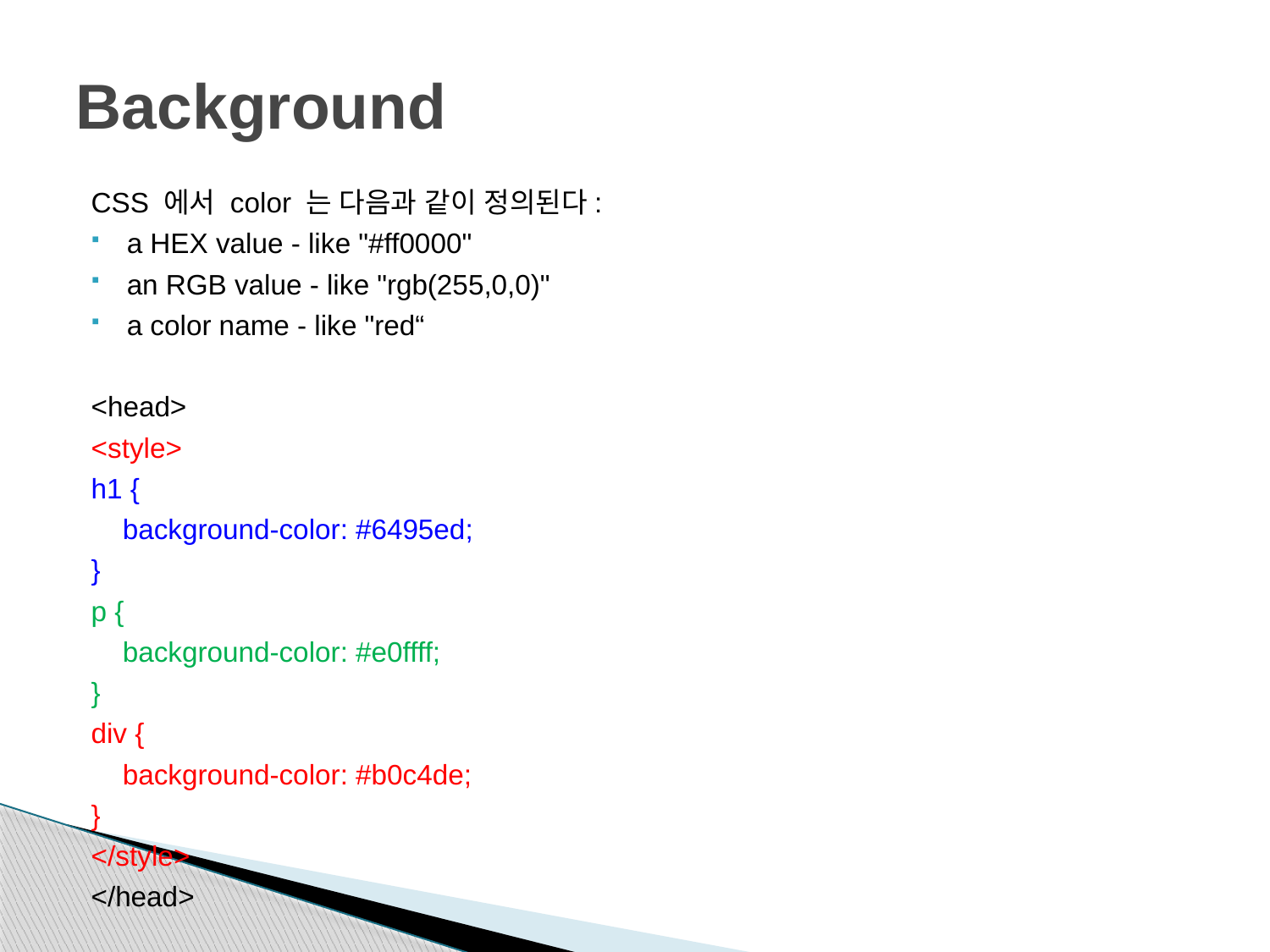

# Background
CSS 에서 color 는 다음과 같이 정의된다:
a HEX value - like "#ff0000"
an RGB value - like "rgb(255,0,0)"
a color name - like "red“

<head>
<style>
h1 {
    background-color: #6495ed;
}
p {
    background-color: #e0ffff;
}
div {
    background-color: #b0c4de;
}
</style>
</head>